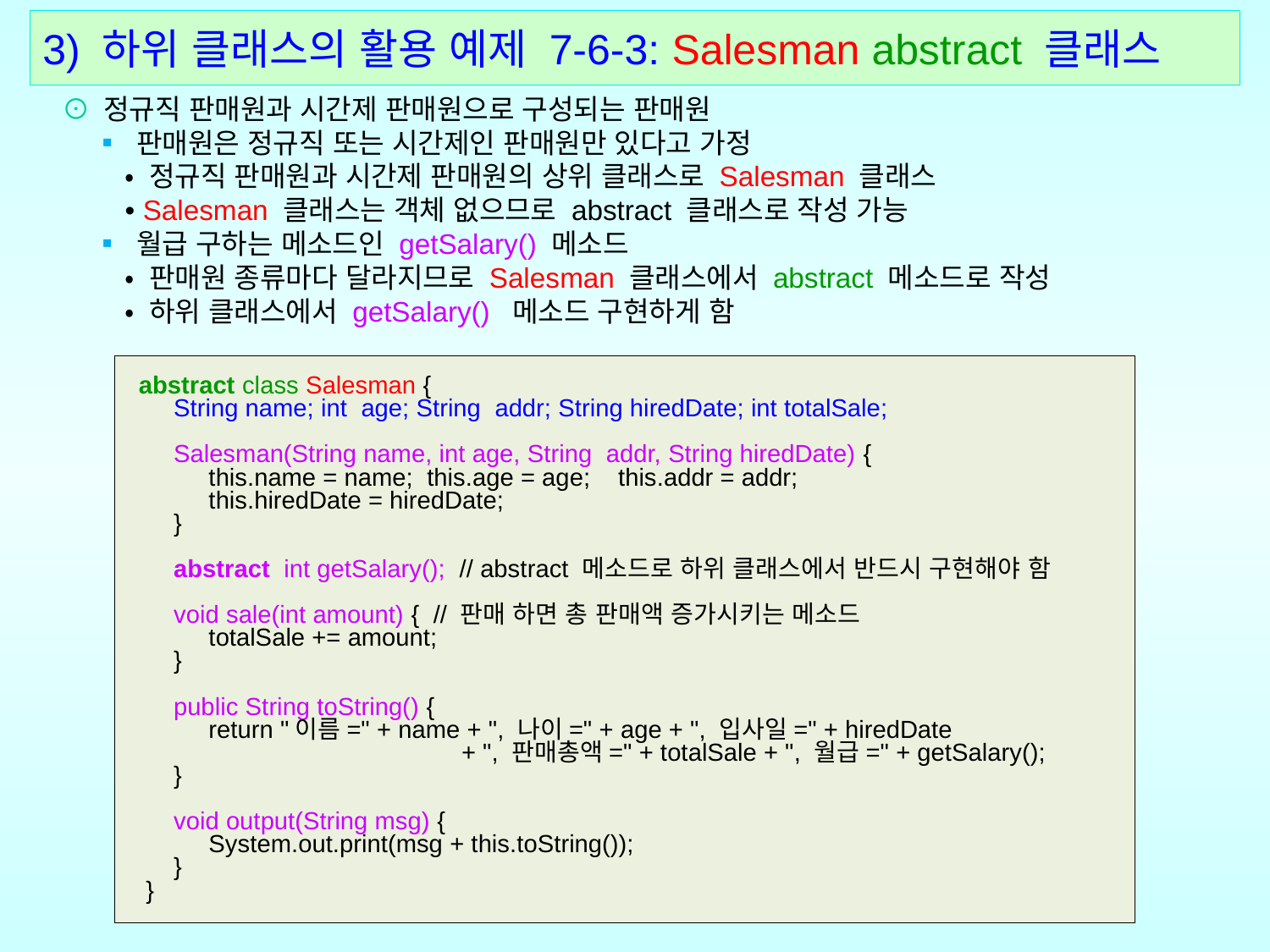

# 3) 하위 클래스의 활용 예제 7-6-3: Salesman abstract 클래스
⊙ 정규직 판매원과 시간제 판매원으로 구성되는 판매원
    ▪ 판매원은 정규직 또는 시간제인 판매원만 있다고 가정
        • 정규직 판매원과 시간제 판매원의 상위 클래스로 Salesman 클래스
        • Salesman 클래스는 객체 없으므로 abstract 클래스로 작성 가능
    ▪ 월급 구하는 메소드인 getSalary() 메소드
        • 판매원 종류마다 달라지므로 Salesman 클래스에서 abstract 메소드로 작성
        • 하위 클래스에서 getSalary()  메소드 구현하게 함

  abstract class Salesman {
       String name; int  age; String  addr; String hiredDate; int totalSale;

       Salesman(String name, int age, String  addr, String hiredDate) {
            this.name = name;  this.age = age;    this.addr = addr;
            this.hiredDate = hiredDate;
       }

       abstract  int getSalary();  // abstract 메소드로 하위 클래스에서 반드시 구현해야 함

       void sale(int amount) {  // 판매 하면 총 판매액 증가시키는 메소드
            totalSale += amount;
       }

       public String toString() {
            return "이름=" + name + ", 나이=" + age + ", 입사일=" + hiredDate
	                              + ", 판매총액=" + totalSale + ", 월급=" + getSalary();
       }

       void output(String msg) {
            System.out.print(msg + this.toString());
       }
   }